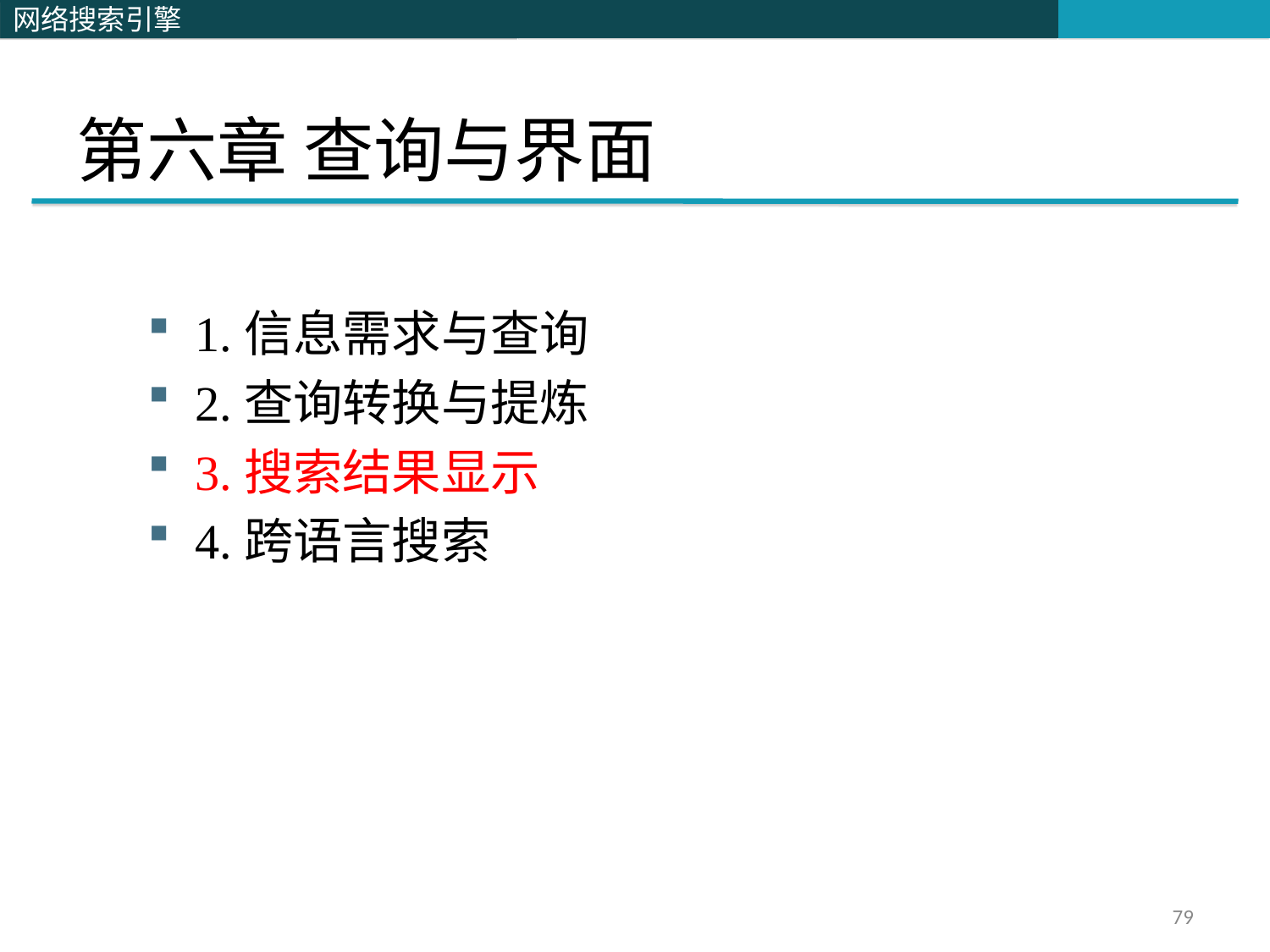

# 第六章 查询与界面
1.信息需求与查询
2.查询转换与提炼
3.搜索结果显示
4.跨语言搜索

79